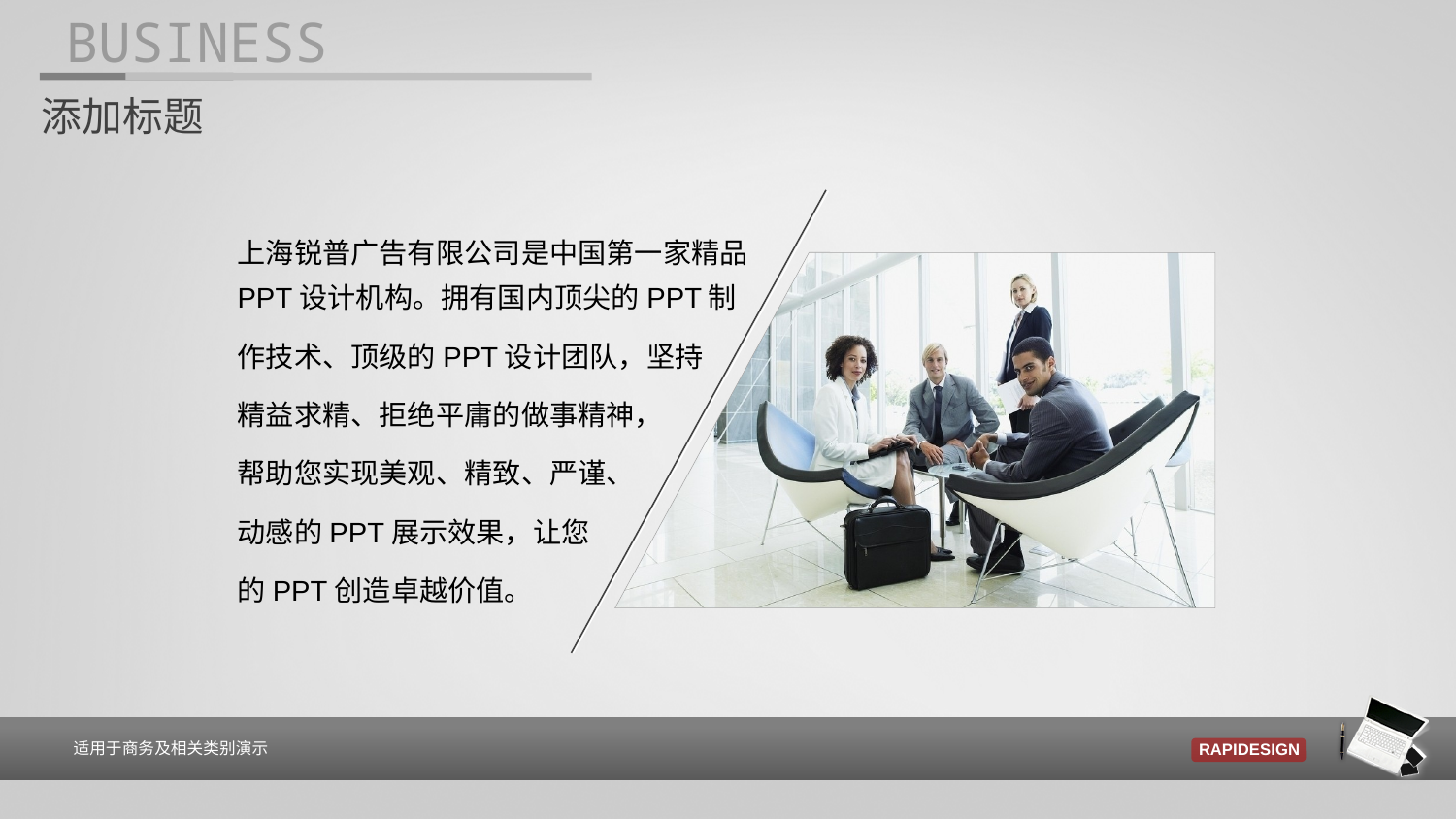

BUSINESS

添加标题
上海锐普广告有限公司是中国第一家精品PPT设计机构。拥有国内顶尖的PPT制
作技术、顶级的PPT设计团队，坚持
精益求精、拒绝平庸的做事精神，
帮助您实现美观、精致、严谨、
动感的PPT展示效果，让您
的PPT创造卓越价值。